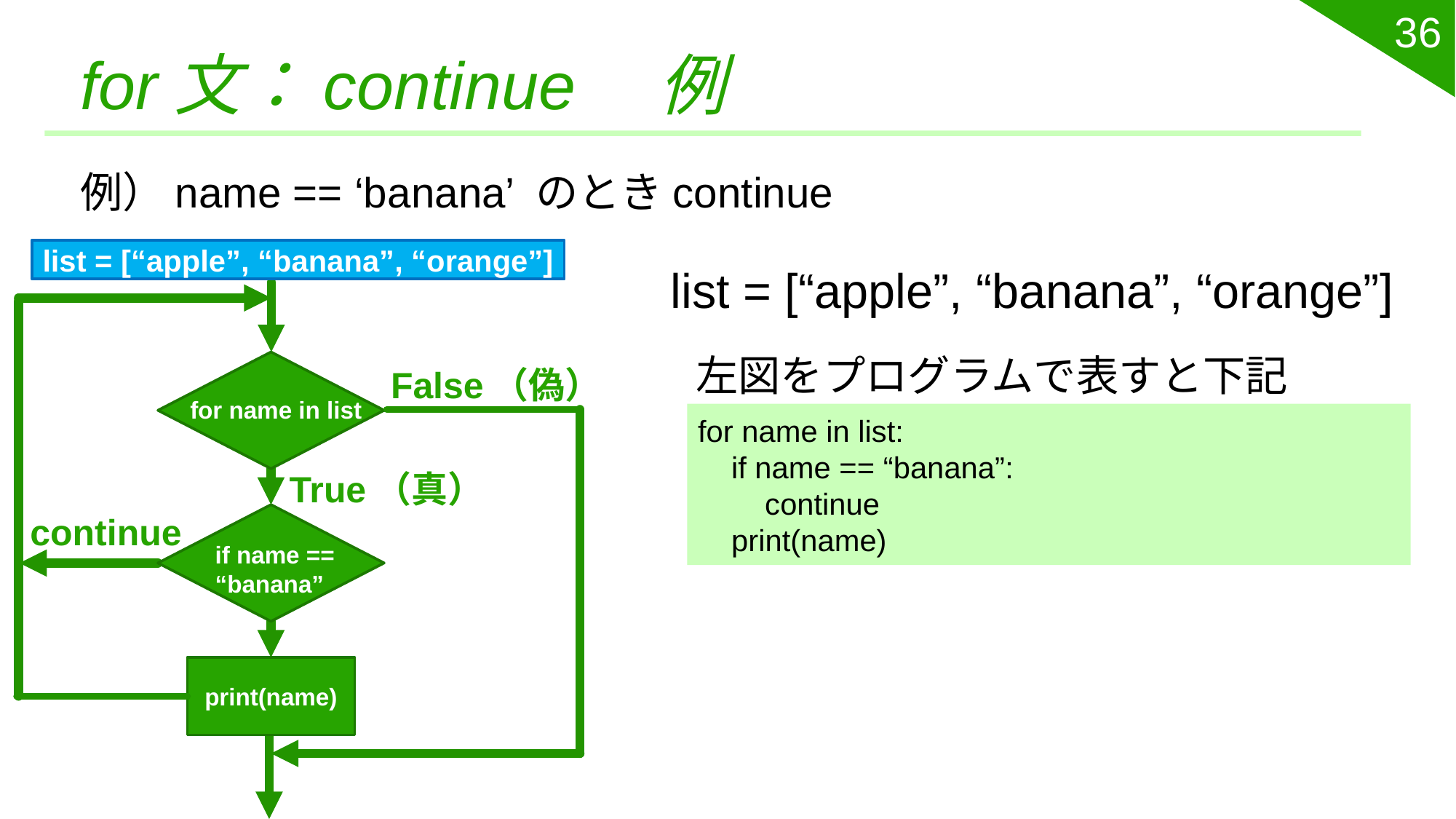

36
# for文：continue　例
例）name == ‘banana’ のときcontinue
list = [“apple”, “banana”, “orange”]
list = [“apple”, “banana”, “orange”]
左図をプログラムで表すと下記

False（偽）
for name in list

for name in list:
    if name == “banana”:
        continue
    print(name)

True（真）
continue

if name == “banana”
print(name)